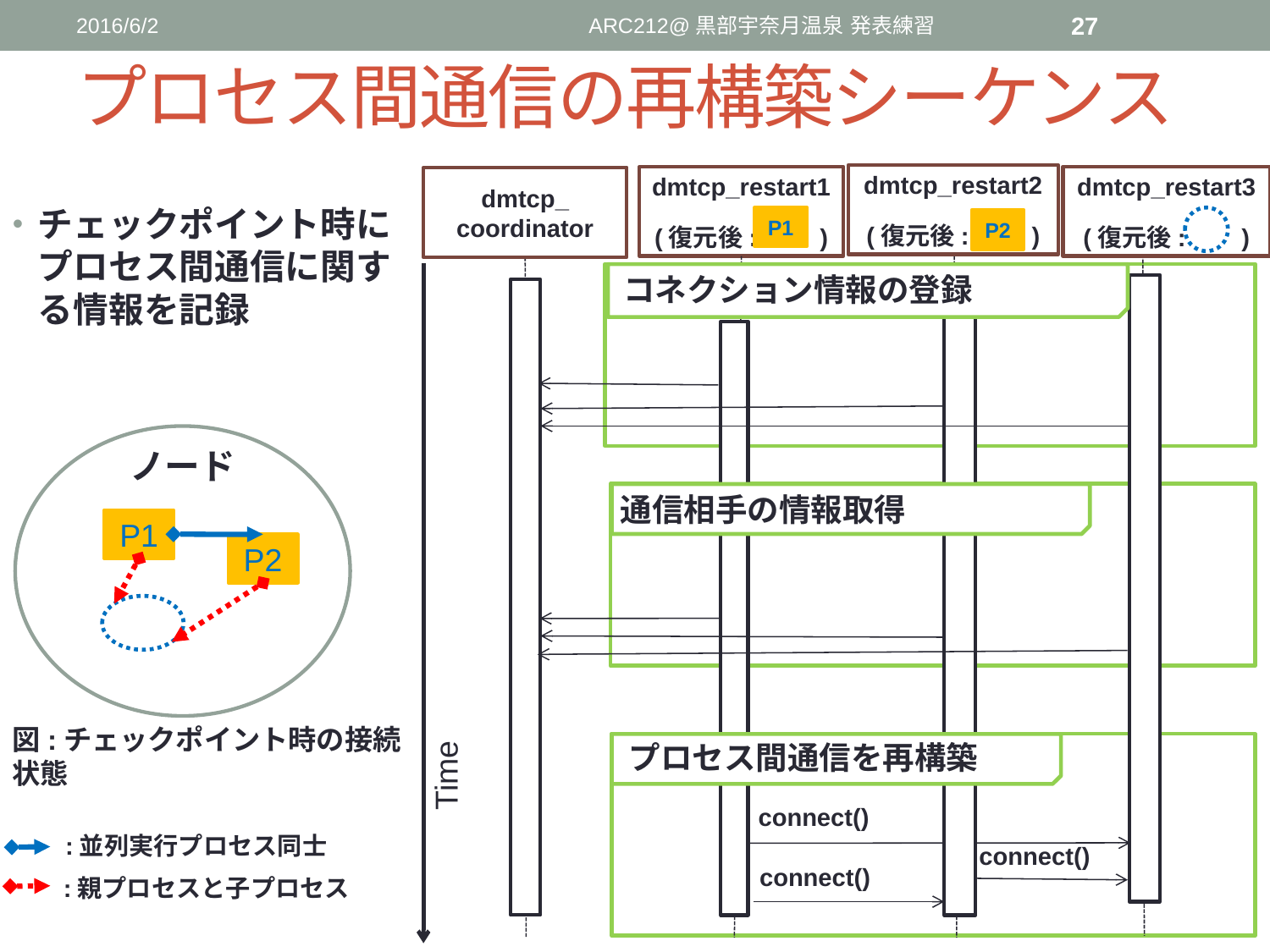

2016/6/2
ARC212@黒部宇奈月温泉 発表練習
27
# プロセス間通信の再構築シーケンス
dmtcp_restart2

(復元後:         )
dmtcp_restart1

(復元後:         )
dmtcp_restart3

(復元後:        )
dmtcp_
coordinator
チェックポイント時にプロセス間通信に関する情報を記録

P1

P2
コネクション情報の登録

ノード

通信相手の情報取得

P1
P2

図:チェックポイント時の接続状態
プロセス間通信を再構築

Time
connect()
:並列実行プロセス同士
connect()
connect()
:親プロセスと子プロセス